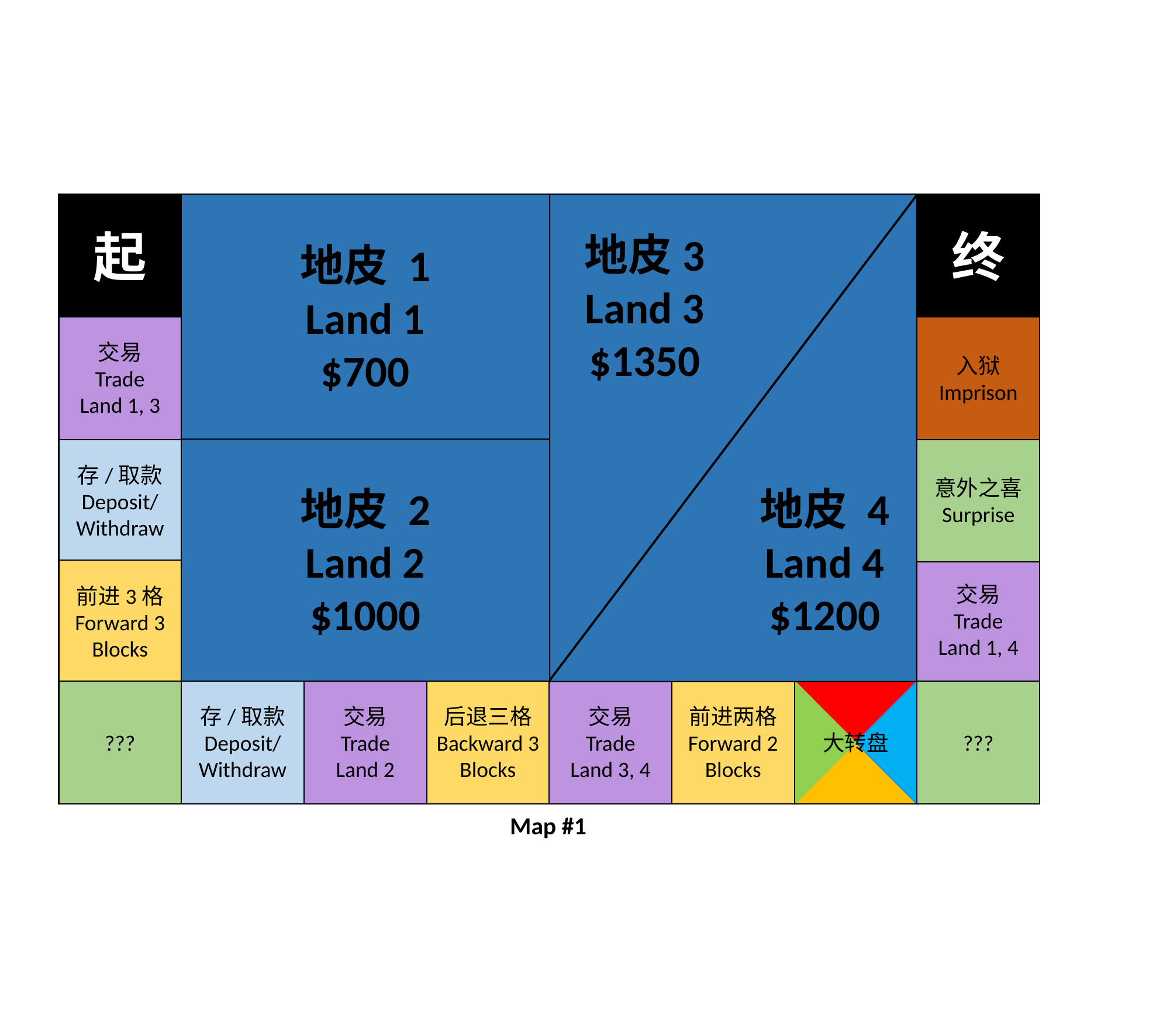

地皮 1
Land 1
$700
终
起
地皮 4
Land 4
$1200
地皮3
Land 3
$1350
入狱
Imprison
交易
Trade
Land 1, 3
地皮 2
Land 2
$1000
意外之喜
Surprise
存/取款
Deposit/
Withdraw
交易
Trade
Land 1, 4
前进3格
Forward 3 Blocks
大转盘
???
前进两格
Forward 2 Blocks
交易
Trade
Land 3, 4
后退三格
Backward 3 Blocks
???
存/取款
Deposit/
Withdraw
交易
Trade
Land 2

Map #1